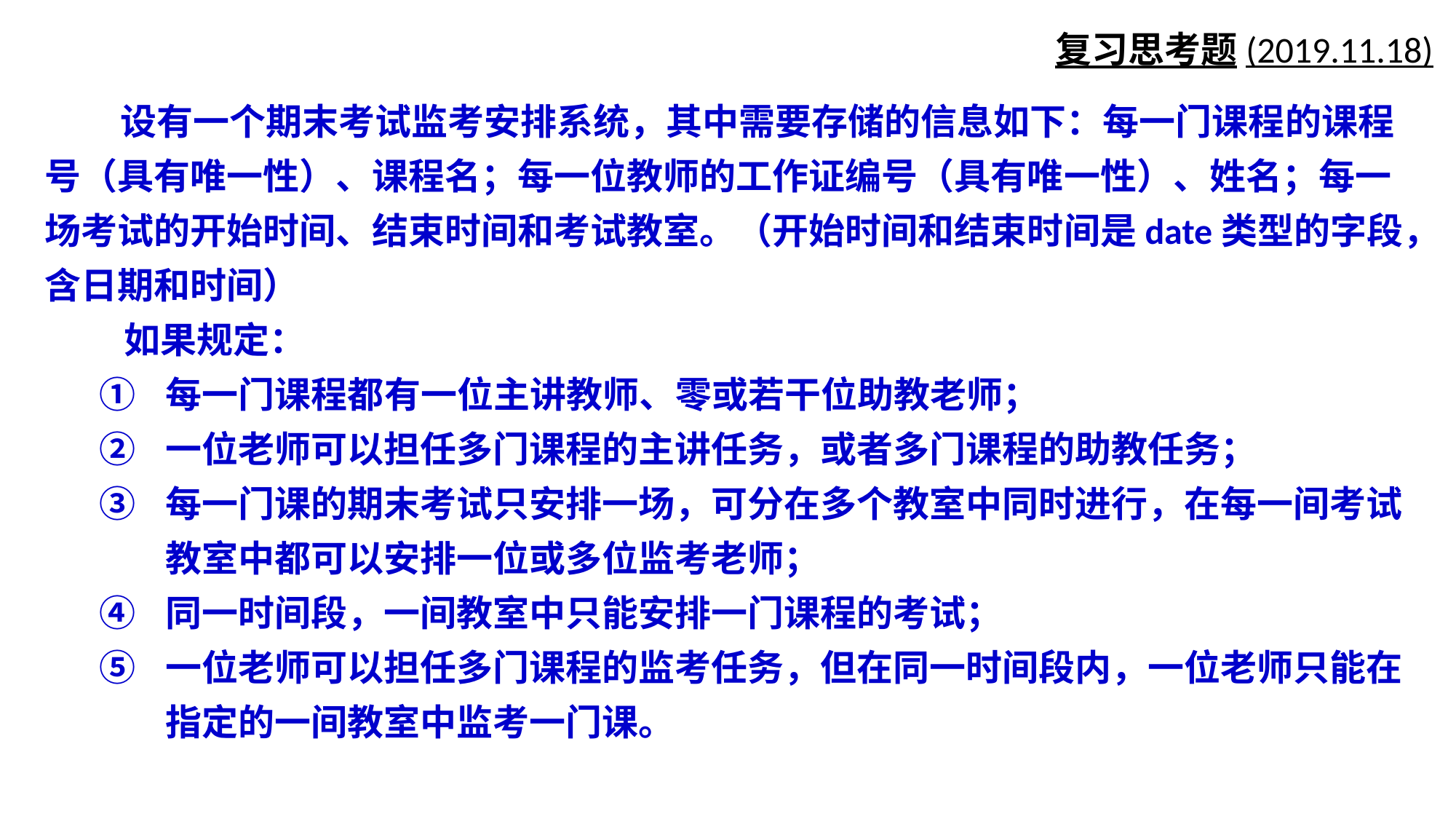

复习思考题(2019.11.18)
设有一个期末考试监考安排系统，其中需要存储的信息如下：每一门课程的课程号（具有唯一性）、课程名；每一位教师的工作证编号（具有唯一性）、姓名；每一场考试的开始时间、结束时间和考试教室。（开始时间和结束时间是date类型的字段，含日期和时间）
如果规定：
每一门课程都有一位主讲教师、零或若干位助教老师；
一位老师可以担任多门课程的主讲任务，或者多门课程的助教任务；
每一门课的期末考试只安排一场，可分在多个教室中同时进行，在每一间考试教室中都可以安排一位或多位监考老师；
同一时间段，一间教室中只能安排一门课程的考试；
一位老师可以担任多门课程的监考任务，但在同一时间段内，一位老师只能在指定的一间教室中监考一门课。